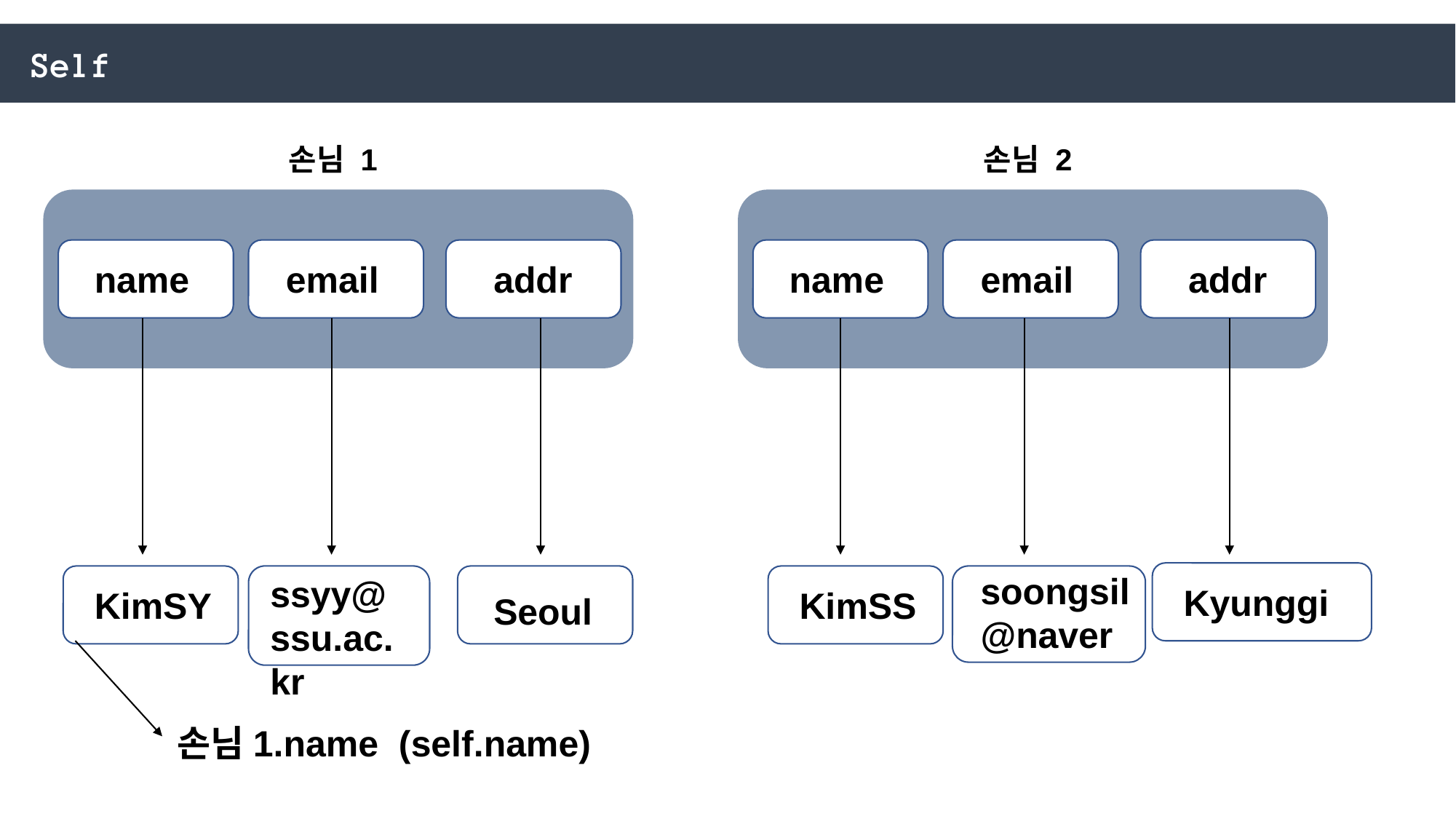

Self
손님 1
손님 2

addr
addr
name
email
name
email
soongsil@naver

ssyy@ssu.ac.kr
Kyunggi
KimSY
KimSS
Seoul
손님1.name  (self.name)